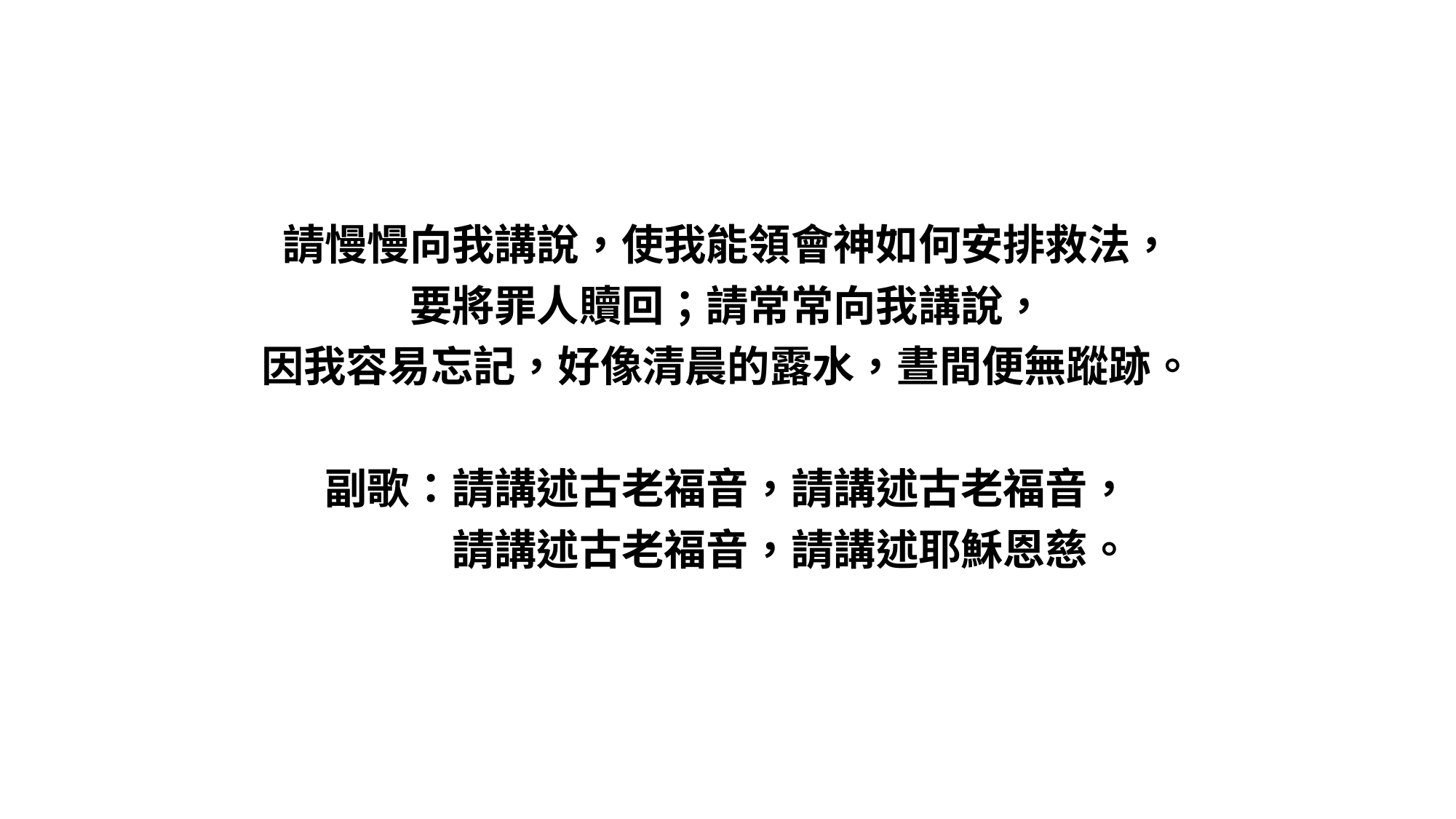

#
請慢慢向我講說，使我能領會神如何安排救法，
要將罪人贖回；請常常向我講說，
因我容易忘記，好像清晨的露水，晝間便無蹤跡。

副歌：請講述古老福音，請講述古老福音，
　　　請講述古老福音，請講述耶穌恩慈。